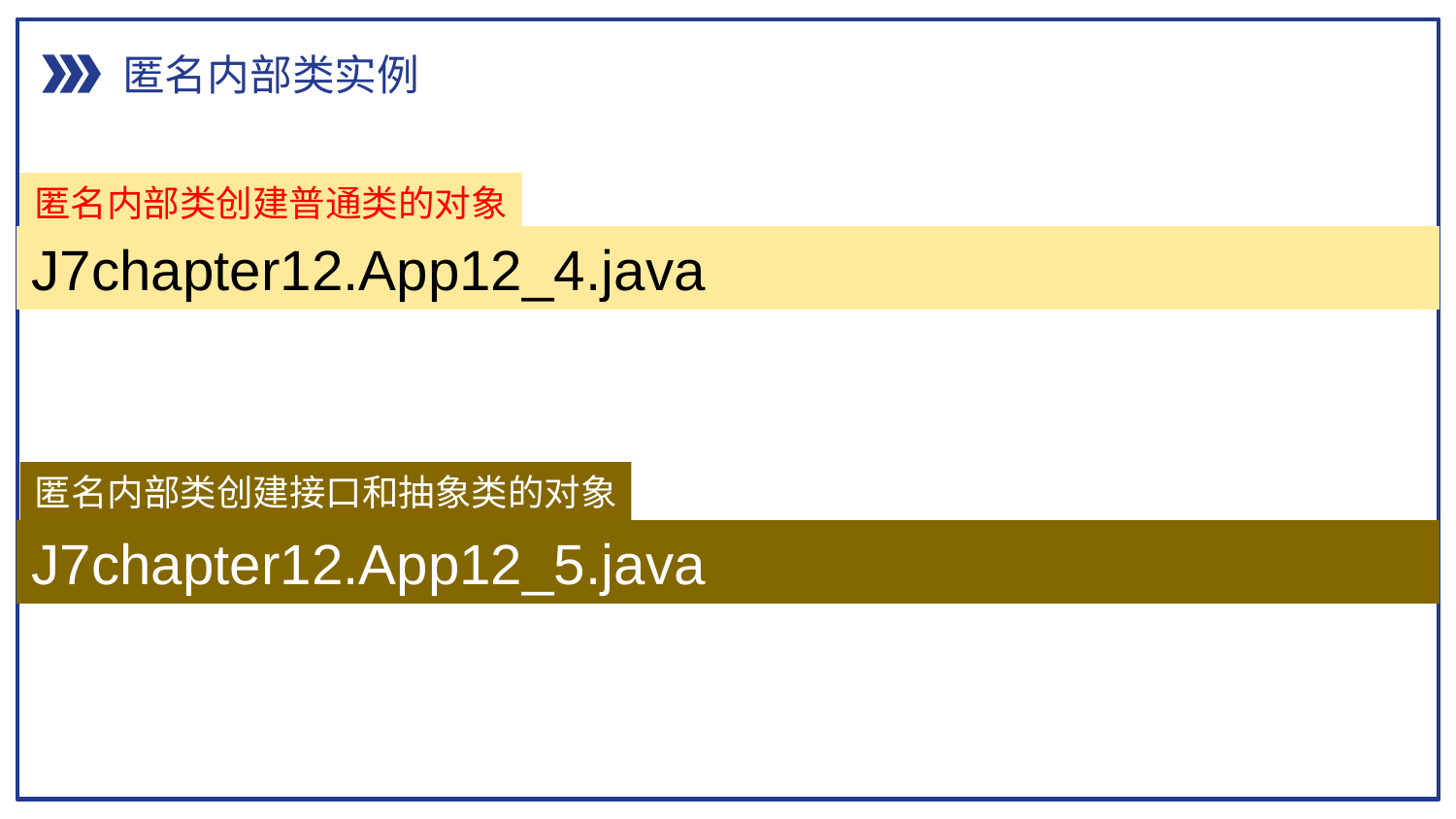

匿名内部类实例

匿名内部类创建普通类的对象
J7chapter12.App12_4.java
匿名内部类创建接口和抽象类的对象
J7chapter12.App12_5.java